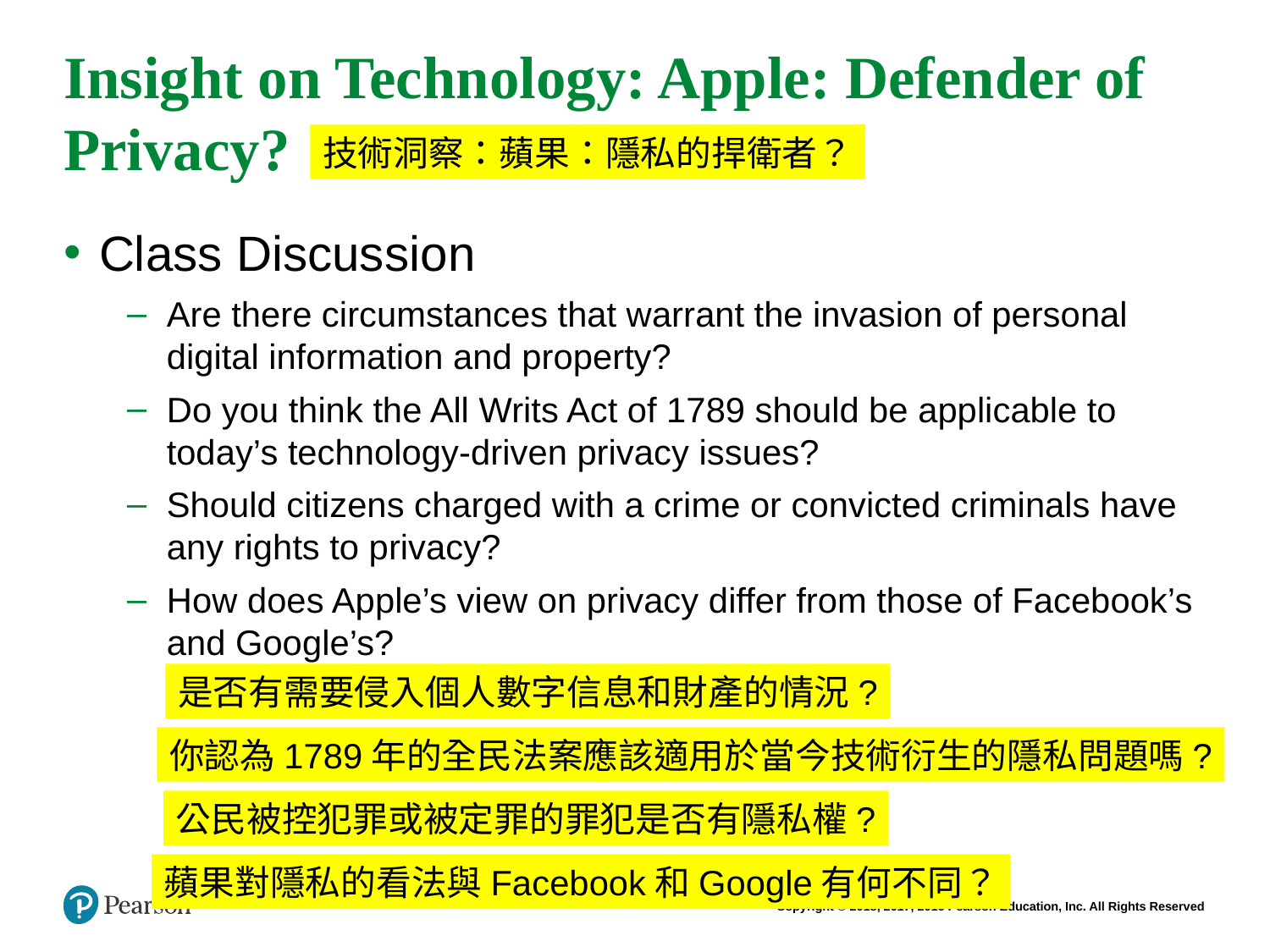

# Insight on Technology: Apple: Defender of Privacy?
技術洞察：蘋果：隱私的捍衛者？
Class Discussion
Are there circumstances that warrant the invasion of personal digital information and property?
Do you think the All Writs Act of 1789 should be applicable to today’s technology-driven privacy issues?
Should citizens charged with a crime or convicted criminals have any rights to privacy?
How does Apple’s view on privacy differ from those of Facebook’s and Google’s?
是否有需要侵入個人數字信息和財產的情況?
你認為1789年的全民法案應該適用於當今技術衍生的隱私問題嗎?
公民被控犯罪或被定罪的罪犯是否有隱私權?
蘋果對隱私的看法與Facebook和Google有何不同？